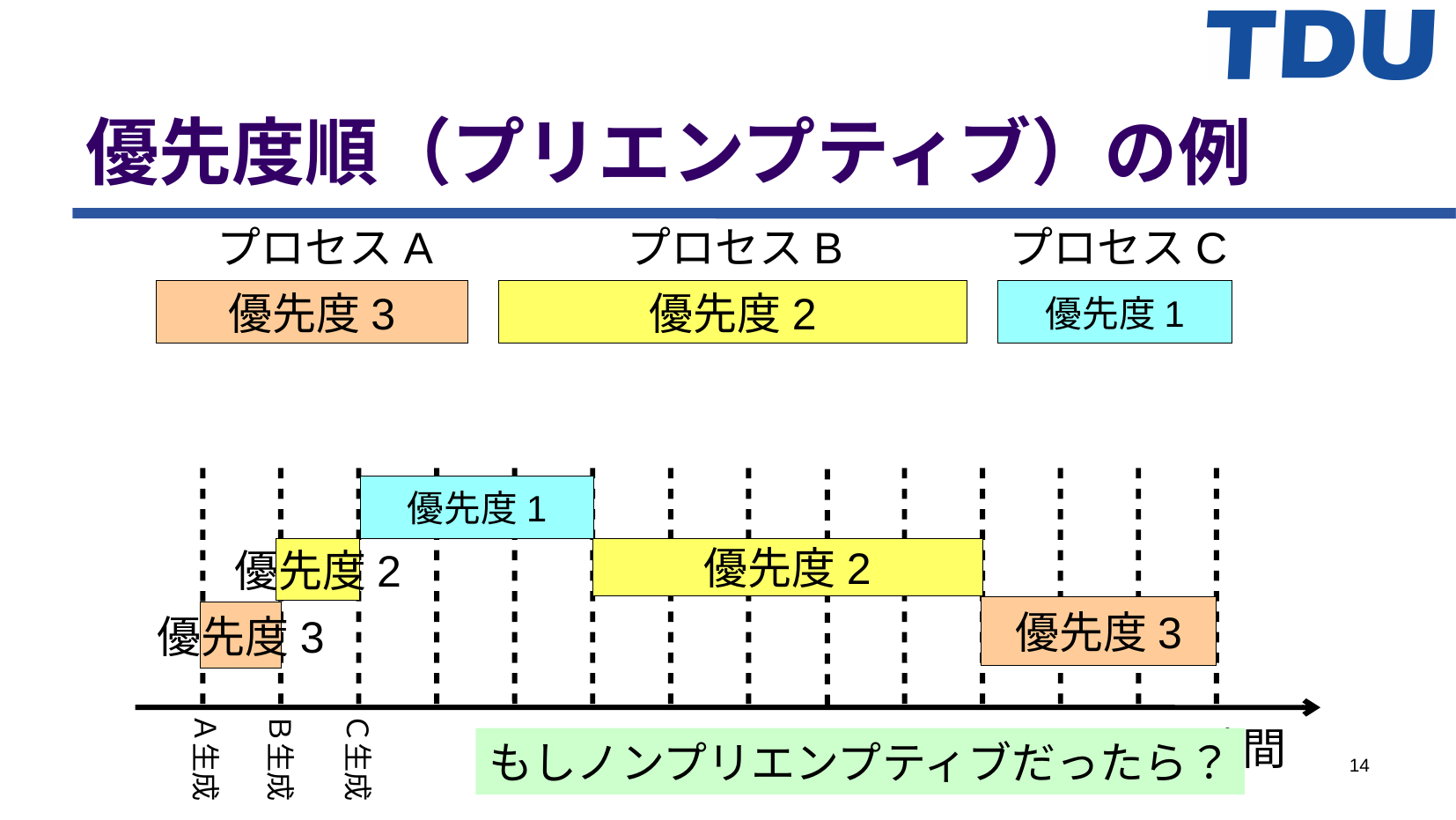

優先度順（プリエンプティブ）の例
プロセスA
プロセスB
プロセスC
優先度3
優先度2
優先度1

優先度1
優先度2
優先度2
優先度3
優先度3

Ａ生成
Ｂ生成
Ｃ生成
時間
もしノンプリエンプティブだったら？
14